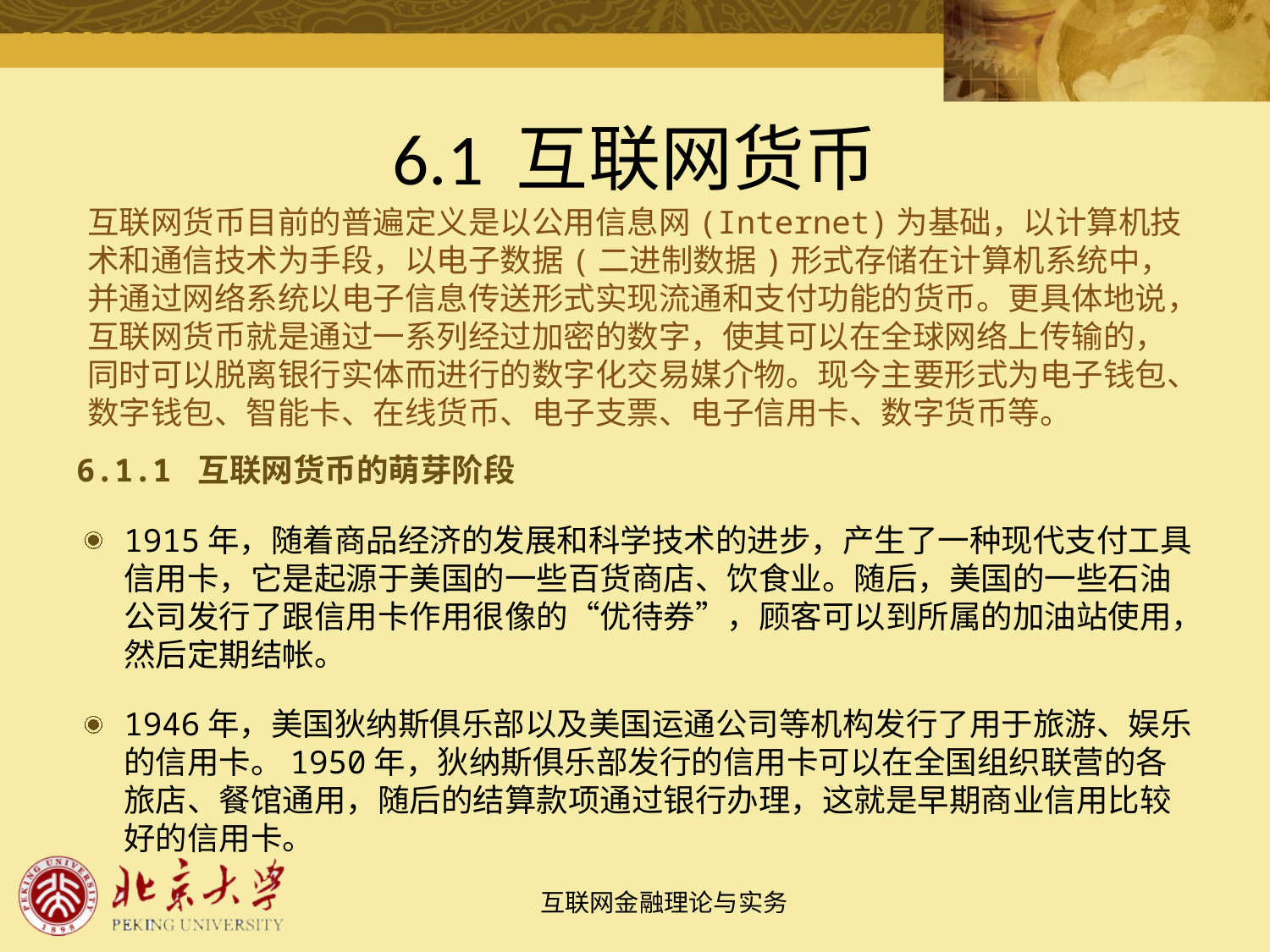

# 6.1 互联网货币
互联网货币目前的普遍定义是以公用信息网(Internet)为基础，以计算机技术和通信技术为手段，以电子数据(二进制数据)形式存储在计算机系统中，并通过网络系统以电子信息传送形式实现流通和支付功能的货币。更具体地说，互联网货币就是通过一系列经过加密的数字，使其可以在全球网络上传输的，同时可以脱离银行实体而进行的数字化交易媒介物。现今主要形式为电子钱包、数字钱包、智能卡、在线货币、电子支票、电子信用卡、数字货币等。
6.1.1 互联网货币的萌芽阶段
1915年，随着商品经济的发展和科学技术的进步，产生了一种现代支付工具信用卡，它是起源于美国的一些百货商店、饮食业。随后，美国的一些石油公司发行了跟信用卡作用很像的“优待券”，顾客可以到所属的加油站使用，然后定期结帐。
1946年，美国狄纳斯俱乐部以及美国运通公司等机构发行了用于旅游、娱乐的信用卡。1950年，狄纳斯俱乐部发行的信用卡可以在全国组织联营的各旅店、餐馆通用，随后的结算款项通过银行办理，这就是早期商业信用比较好的信用卡。